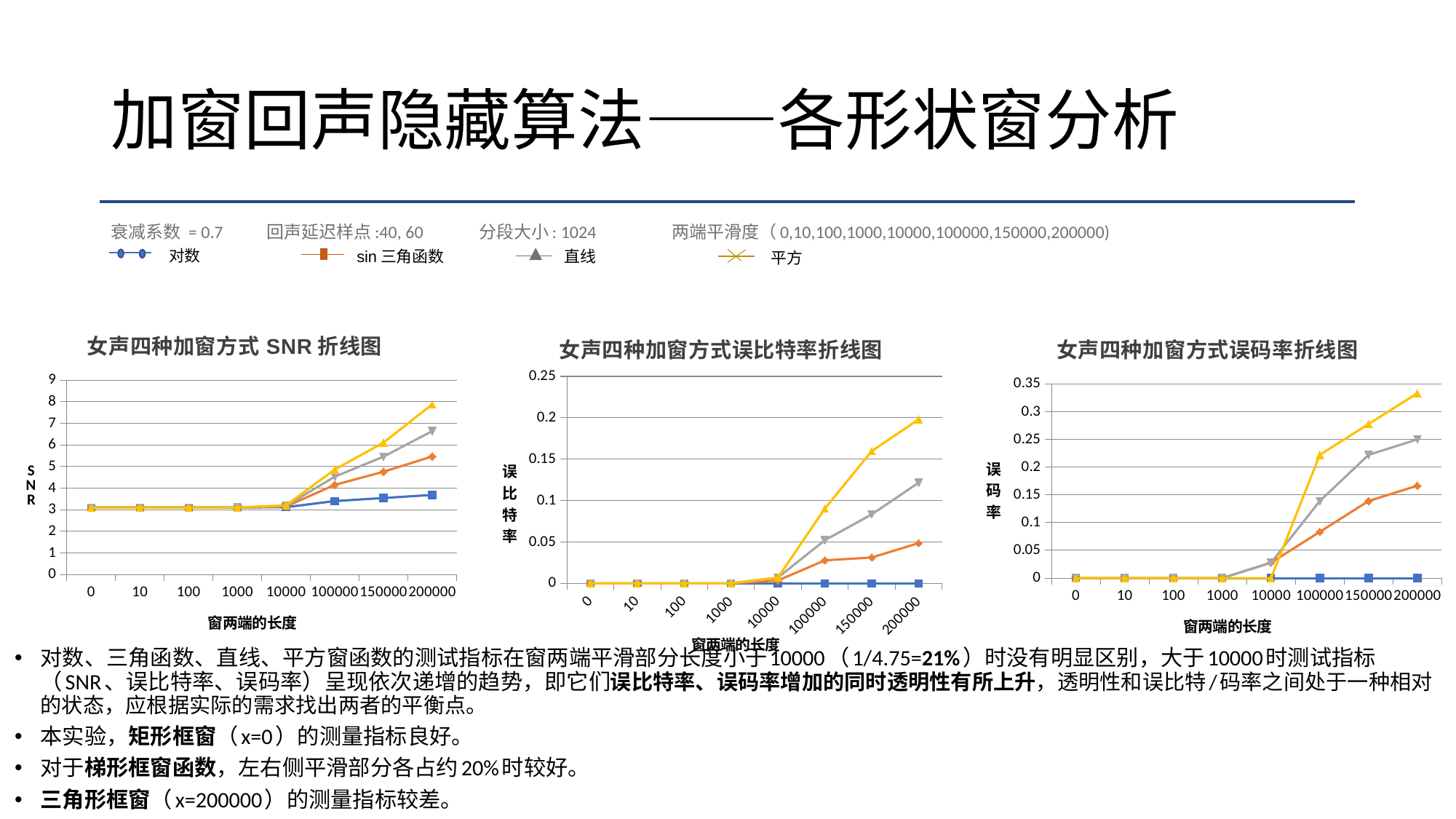

# 加窗回声隐藏算法——各形状窗分析
衰减系数 = 0.7          回声延迟样点:40, 60             分段大小: 1024                  两端平滑度（0,10,100,1000,10000,100000,150000,200000)
对数
sin三角函数
直线
平方

### Chart: 女声四种加窗方式SNR折线图

| Category | 对数 | sin三角函数 | 直线 | 平方 |
|---|---|---|---|---|
| 0 | 3.095124 | 3.095124 | 3.095124 | 3.095124 |
| 10 | 3.095188 | 3.095202 | 3.095226 | 3.095245 |
| 100 | 3.095435 | 3.095576 | 3.095764 | 3.095917 |
| 1000 | 3.097079 | 3.098966 | 3.099602 | 3.100091 |
| 10000 | 3.115392 | 3.147835 | 3.176515 | 3.200747 |
| 100000 | 3.397332 | 4.149327 | 4.53282 | 4.863077 |
| 150000 | 3.540115 | 4.758951 | 5.458608 | 6.110506 |
| 200000 | 3.683892 | 5.471154 | 6.645366 | 7.884678 |

### Chart: 女声四种加窗方式误码率折线图

| Category | 对数 | sin三角函数 | 直线 | 平方 |
|---|---|---|---|---|
| 0 | 0.0 | 0.0 | 0.0 | 0.0 |
| 10 | 0.0 | 0.0 | 0.0 | 0.0 |
| 100 | 0.0 | 0.0 | 0.0 | 0.0 |
| 1000 | 0.0 | 0.0 | 0.0 | 0.0 |
| 10000 | 0.0 | 0.027778 | 0.027778 | 0.0 |
| 100000 | 0.0 | 0.083333 | 0.138889 | 0.222222 |
| 150000 | 0.0 | 0.138889 | 0.222222 | 0.277778 |
| 200000 | 0.0 | 0.166667 | 0.25 | 0.333333 |

### Chart: 女声四种加窗方式误比特率折线图

| Category | 对数 | sin三角函数 | 直线 | 平方 |
|---|---|---|---|---|
| 0 | 0.0 | 0.0 | 0.0 | 0.0 |
| 10 | 0.0 | 0.0 | 0.0 | 0.0 |
| 100 | 0.0 | 0.0 | 0.0 | 0.0 |
| 1000 | 0.0 | 0.0 | 0.0 | 0.0 |
| 10000 | 0.0 | 0.003472 | 0.006944 | 0.006944 |
| 100000 | 0.0 | 0.027778 | 0.052083 | 0.090278 |
| 150000 | 0.0 | 0.03125 | 0.083333 | 0.159722 |
| 200000 | 0.0 | 0.048611 | 0.121528 | 0.197917 |
对数、三角函数、直线、平方窗函数的测试指标在窗两端平滑部分长度小于10000（1/4.75=21%）时没有明显区别，大于10000时测试指标（SNR、误比特率、误码率）呈现依次递增的趋势，即它们误比特率、误码率增加的同时透明性有所上升，透明性和误比特/码率之间处于一种相对的状态，应根据实际的需求找出两者的平衡点。
本实验，矩形框窗（x=0）的测量指标良好。
对于梯形框窗函数，左右侧平滑部分各占约20%时较好。
三角形框窗（x=200000）的测量指标较差。